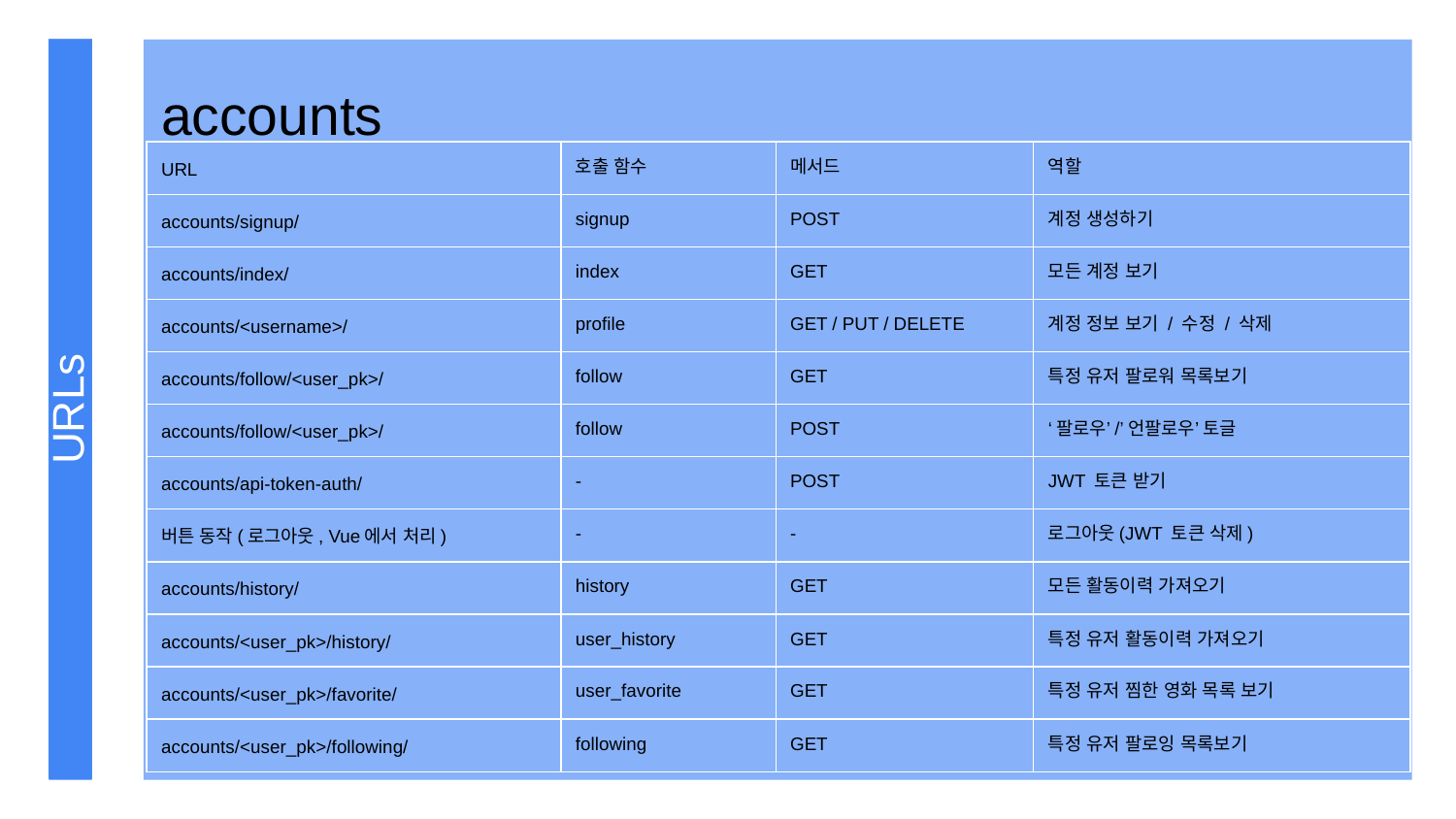

accounts
| URL | 호출 함수 | 메서드 | 역할 |
| --- | --- | --- | --- |
| accounts/signup/ | signup | POST | 계정 생성하기 |
| accounts/index/ | index | GET | 모든 계정 보기 |
| accounts/<username>/ | profile | GET / PUT / DELETE | 계정 정보 보기 / 수정 / 삭제 |
| accounts/follow/<user\_pk>/ | follow | GET | 특정 유저 팔로워 목록보기 |
| accounts/follow/<user\_pk>/ | follow | POST | ‘팔로우’/’언팔로우’ 토글 |
| accounts/api-token-auth/ | - | POST | JWT 토큰 받기 |
| 버튼 동작(로그아웃, Vue에서 처리) | - | - | 로그아웃(JWT 토큰 삭제) |
| accounts/history/ | history | GET | 모든 활동이력 가져오기 |
| accounts/<user\_pk>/history/ | user\_history | GET | 특정 유저 활동이력 가져오기 |
| accounts/<user\_pk>/favorite/ | user\_favorite | GET | 특정 유저 찜한 영화 목록 보기 |
| accounts/<user\_pk>/following/ | following | GET | 특정 유저 팔로잉 목록보기 |
# URLs